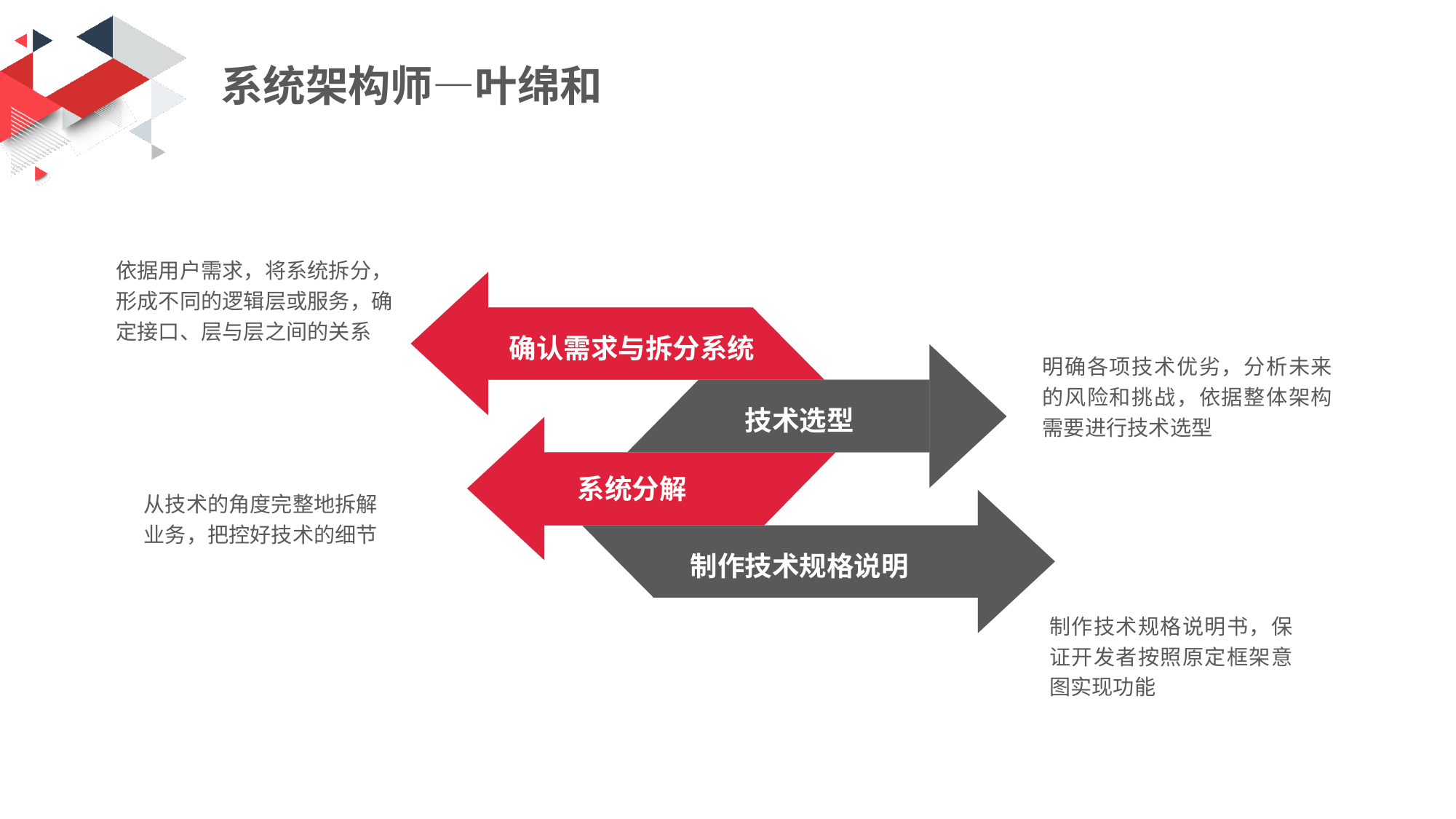

系统架构师—叶绵和
依据用户需求，将系统拆分，形成不同的逻辑层或服务，确定接口、层与层之间的关系

确认需求与拆分系统
技术选型
系统分解
制作技术规格说明
明确各项技术优劣，分析未来的风险和挑战，依据整体架构需要进行技术选型
从技术的角度完整地拆解业务，把控好技术的细节
制作技术规格说明书，保证开发者按照原定框架意图实现功能